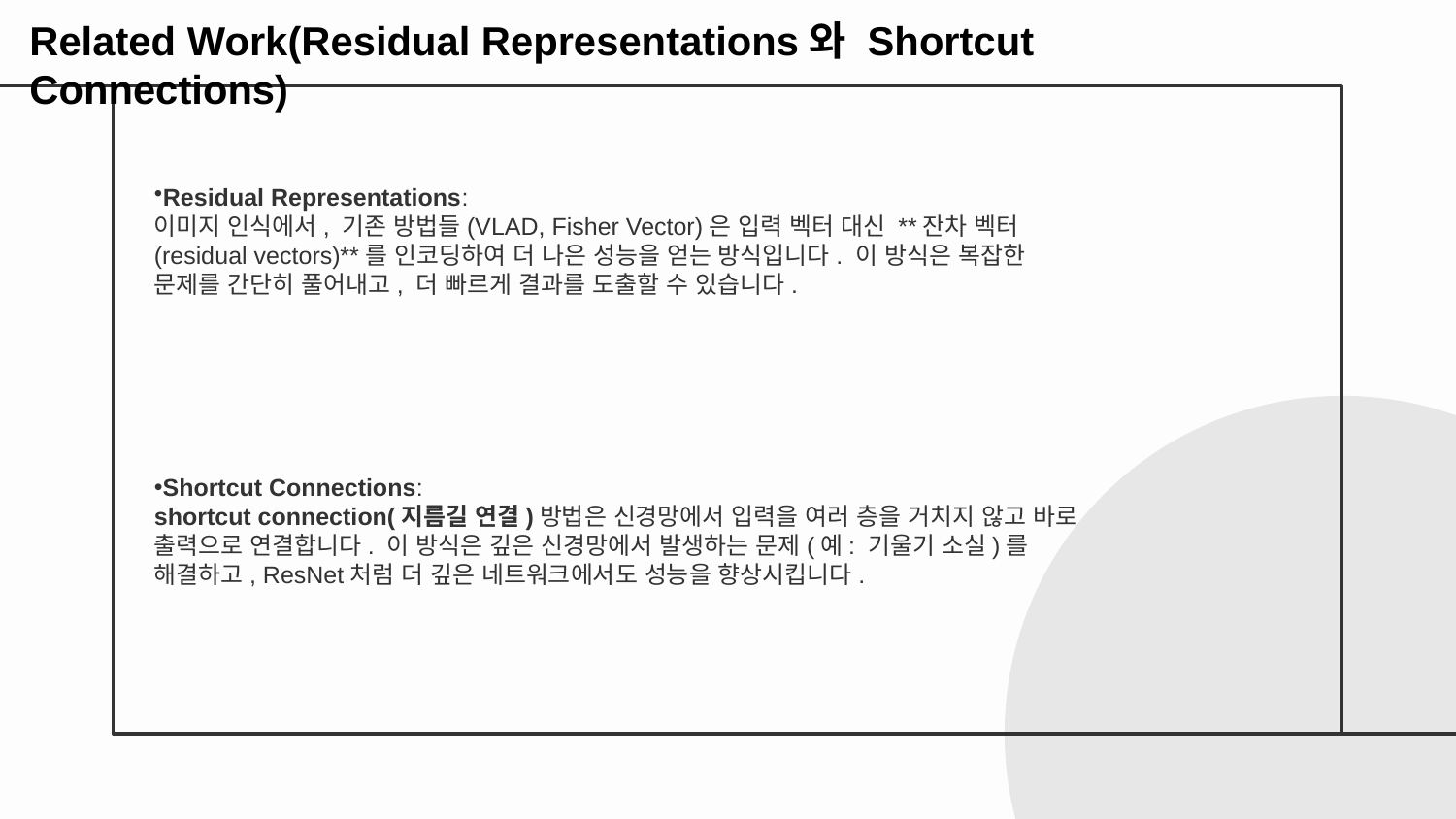

Related Work(Residual Representations와 Shortcut Connections)
Residual Representations:
이미지 인식에서, 기존 방법들(VLAD, Fisher Vector)은 입력 벡터 대신 **잔차 벡터(residual vectors)**를 인코딩하여 더 나은 성능을 얻는 방식입니다. 이 방식은 복잡한 문제를 간단히 풀어내고, 더 빠르게 결과를 도출할 수 있습니다.

Shortcut Connections:
shortcut connection(지름길 연결)방법은 신경망에서 입력을 여러 층을 거치지 않고 바로 출력으로 연결합니다. 이 방식은 깊은 신경망에서 발생하는 문제(예: 기울기 소실)를 해결하고, ResNet처럼 더 깊은 네트워크에서도 성능을 향상시킵니다.